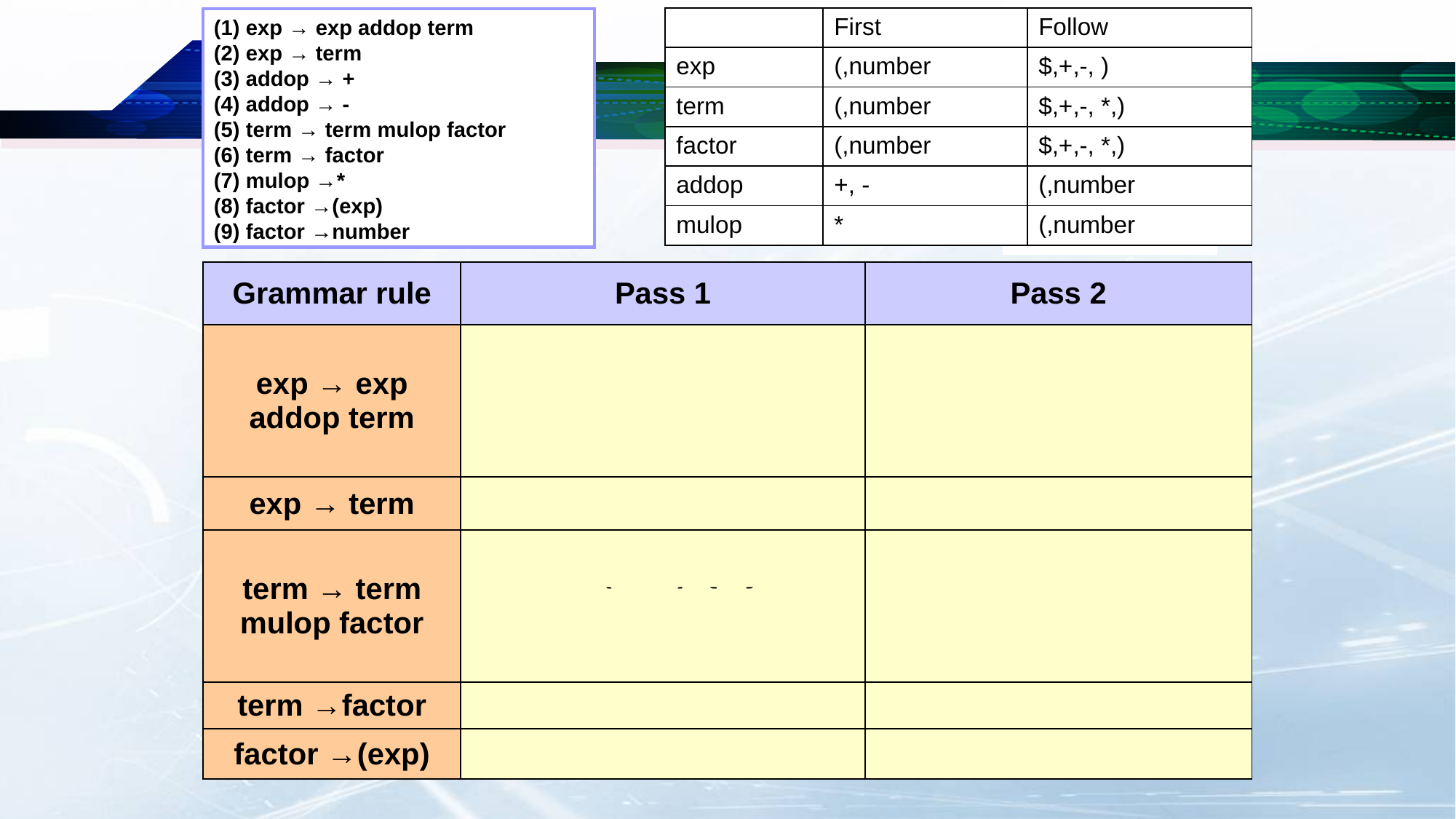

|  | First | Follow |
| --- | --- | --- |
| exp | (,number | $,+,-, ) |
| term | (,number | $,+,-, \*,) |
| factor | (,number | $,+,-, \*,) |
| addop | +, - | (,number |
| mulop | \* | (,number |
(1) exp → exp addop term
(2) exp → term
(3) addop → +
(4) addop → -
(5) term → term mulop factor
(6) term → factor
(7) mulop →*
(8) factor →(exp)
(9) factor →number
# 示例
| Grammar rule | Pass 1 | Pass 2 |
| --- | --- | --- |
| exp → exp addop term | fw(exp)={$,+,- } fw(addop)={(,number} fw(term)<=fw(exp) | fw(term)={ $,+,-, \*,)} |
| exp → term |  |  |
| term → term mulop factor | fw(term)={ \* } fw(mulop)={ (, number} fw(factor)<= fw(term) | fw(factor)={$,+,-, \*,)} |
| term →factor |  |  |
| factor →(exp) | fw(exp)={ $,+,-,) } |  |